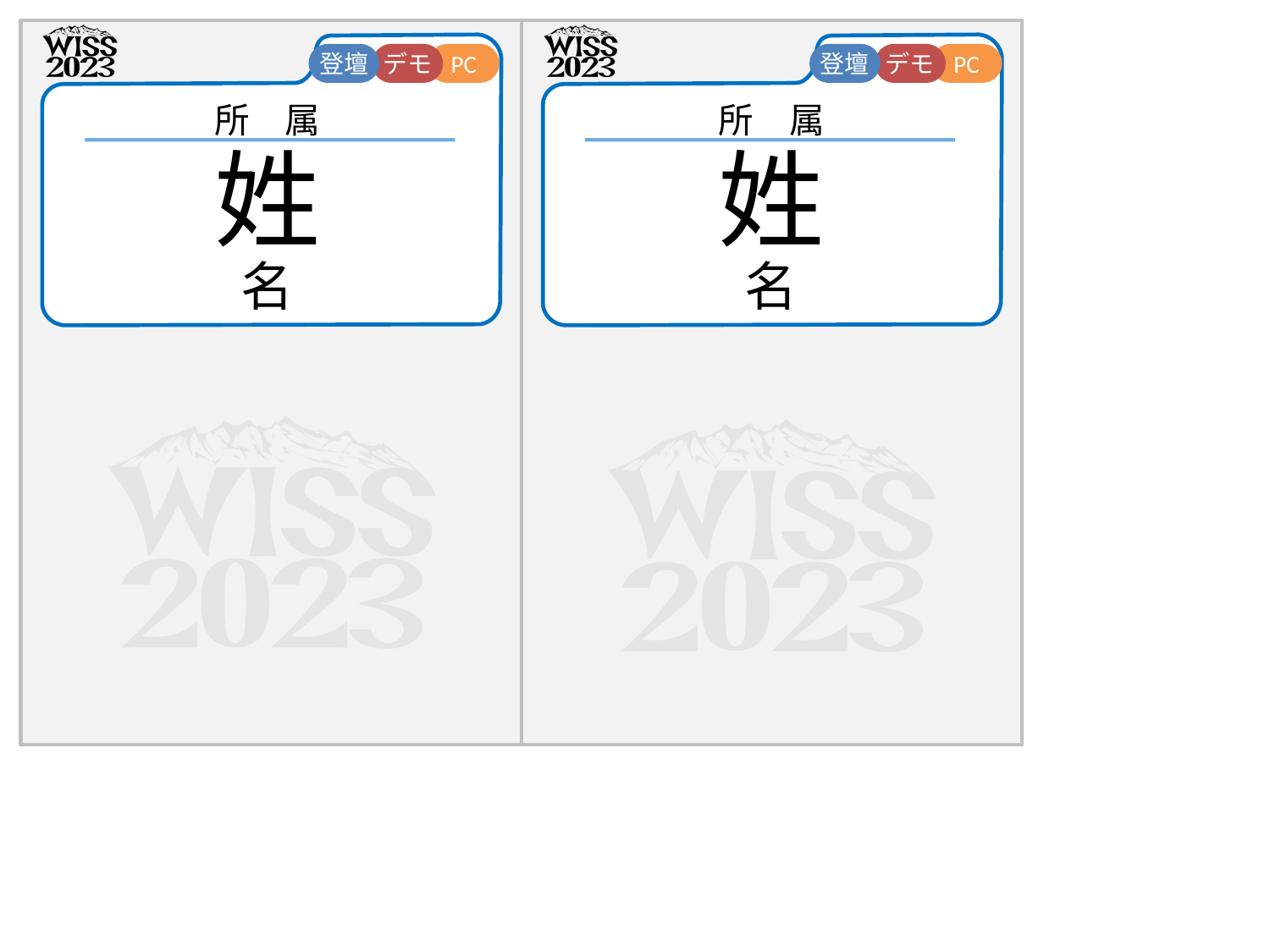

登壇

デモ

PC

登壇

デモ

PC
所　属
姓
名
所　属
姓
名